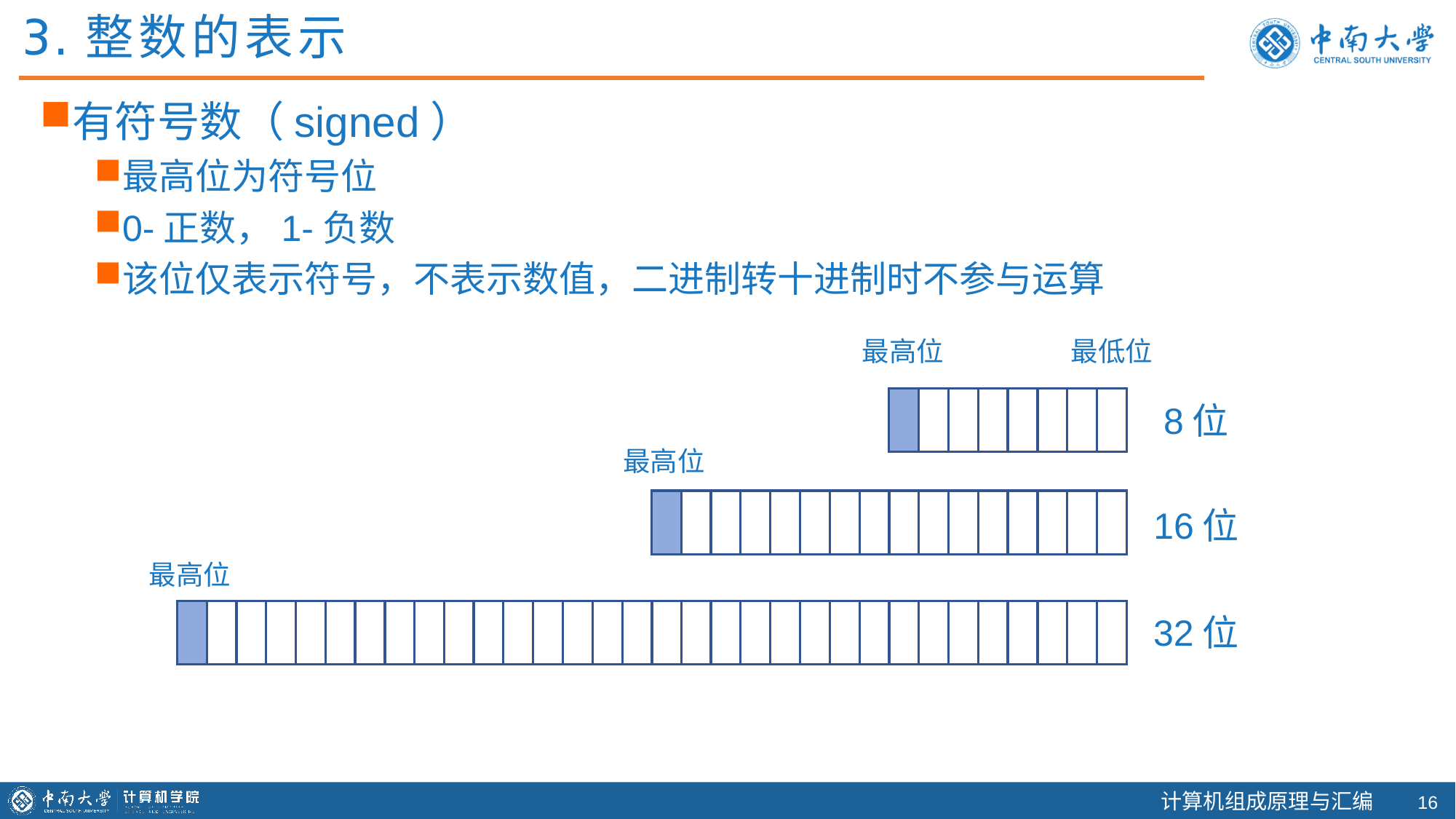

3.整数的表示

有符号数（signed）
最高位为符号位
0-正数，1-负数
该位仅表示符号，不表示数值，二进制转十进制时不参与运算
最高位
最低位

8位
最高位

16位
最高位

32位
16